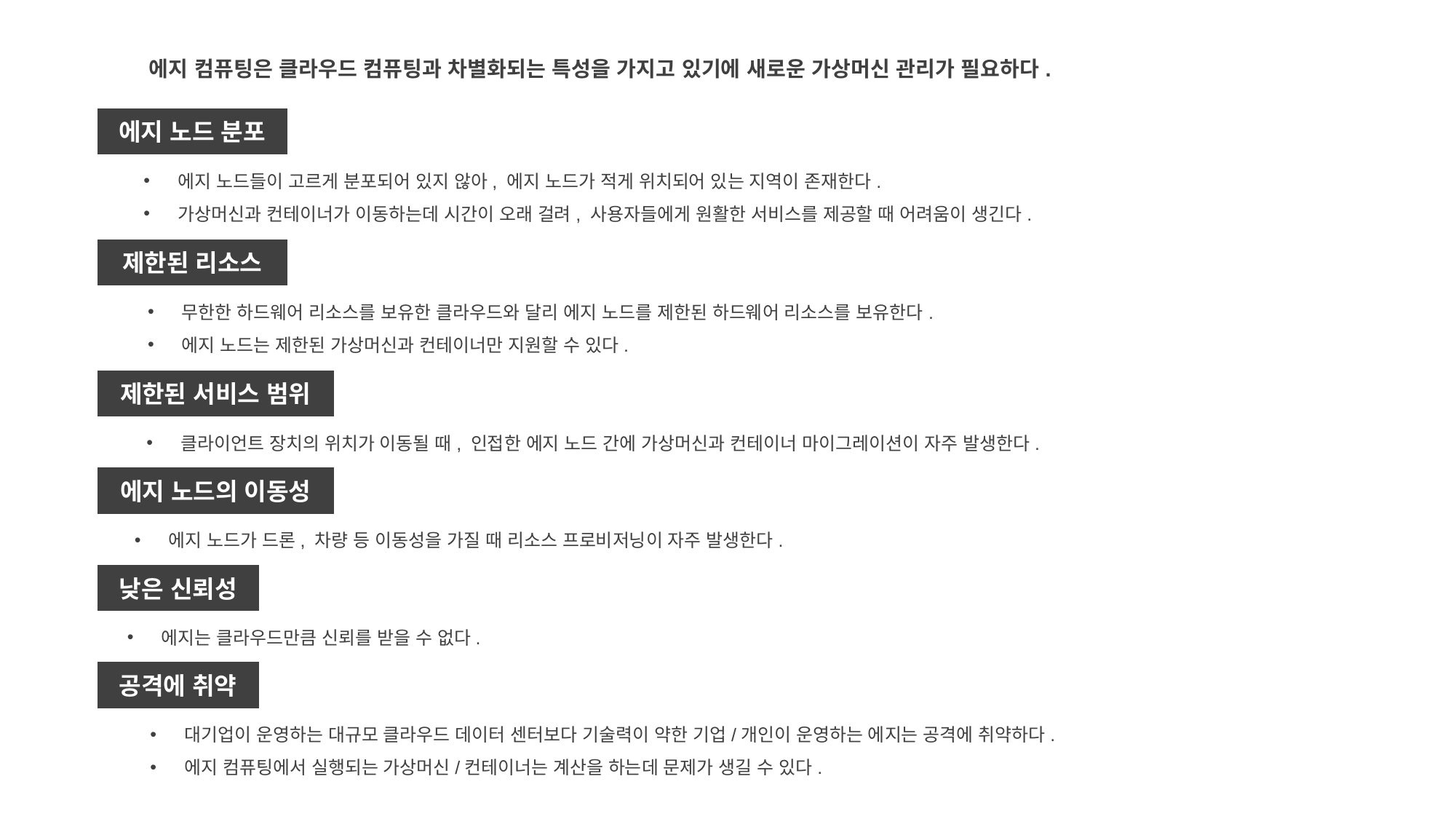

에지 컴퓨팅은 클라우드 컴퓨팅과 차별화되는 특성을 가지고 있기에 새로운 가상머신 관리가 필요하다.
에지 노드 분포
에지 노드들이 고르게 분포되어 있지 않아, 에지 노드가 적게 위치되어 있는 지역이 존재한다.
가상머신과 컨테이너가 이동하는데 시간이 오래 걸려, 사용자들에게 원활한 서비스를 제공할 때 어려움이 생긴다.
제한된 리소스
무한한 하드웨어 리소스를 보유한 클라우드와 달리 에지 노드를 제한된 하드웨어 리소스를 보유한다.
에지 노드는 제한된 가상머신과 컨테이너만 지원할 수 있다.
제한된 서비스 범위
클라이언트 장치의 위치가 이동될 때, 인접한 에지 노드 간에 가상머신과 컨테이너 마이그레이션이 자주 발생한다.
에지 노드의 이동성
에지 노드가 드론, 차량 등 이동성을 가질 때 리소스 프로비저닝이 자주 발생한다.
낮은 신뢰성
에지는 클라우드만큼 신뢰를 받을 수 없다.
공격에 취약
대기업이 운영하는 대규모 클라우드 데이터 센터보다 기술력이 약한 기업/개인이 운영하는 에지는 공격에 취약하다.
에지 컴퓨팅에서 실행되는 가상머신/컨테이너는 계산을 하는데 문제가 생길 수 있다.